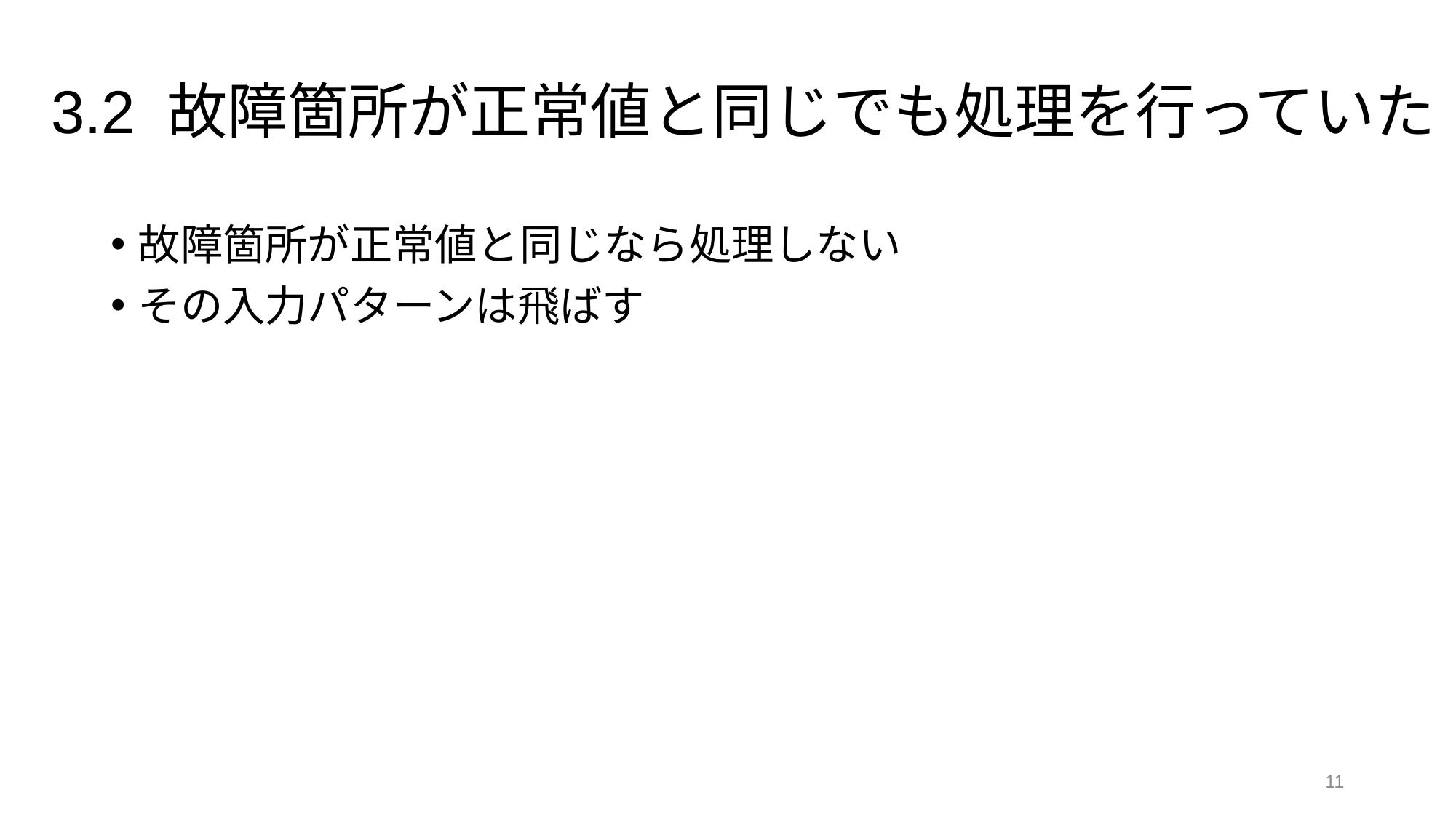

# 3.2 故障箇所が正常値と同じでも処理を行っていた
故障箇所が正常値と同じなら処理しない
その入力パターンは飛ばす
11